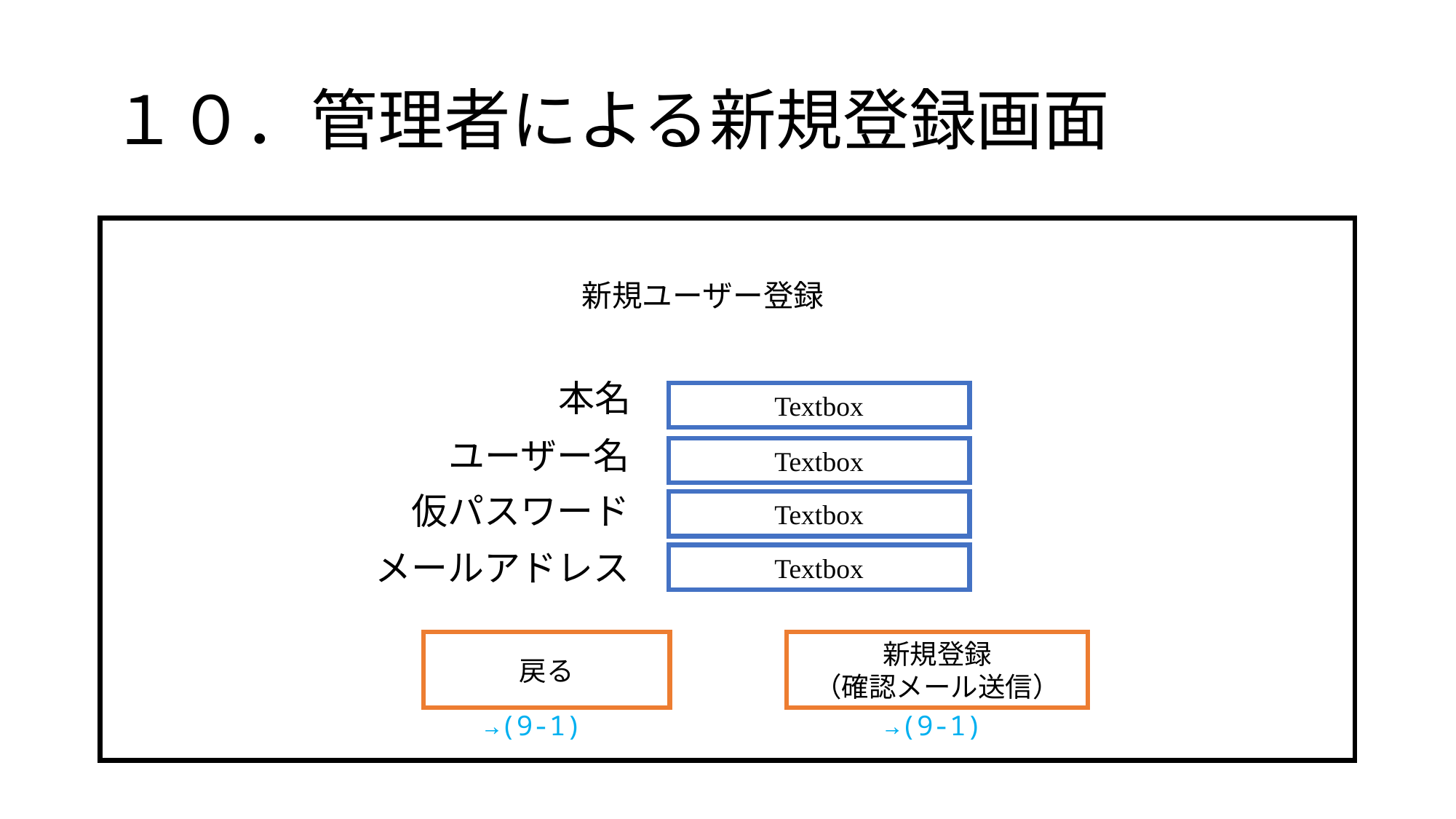

# １０．管理者による新規登録画面

新規ユーザー登録
本名
Textbox
ユーザー名
Textbox
仮パスワード
Textbox
メールアドレス
Textbox
戻る
新規登録
（確認メール送信）
→(9-1)
→(9-1)